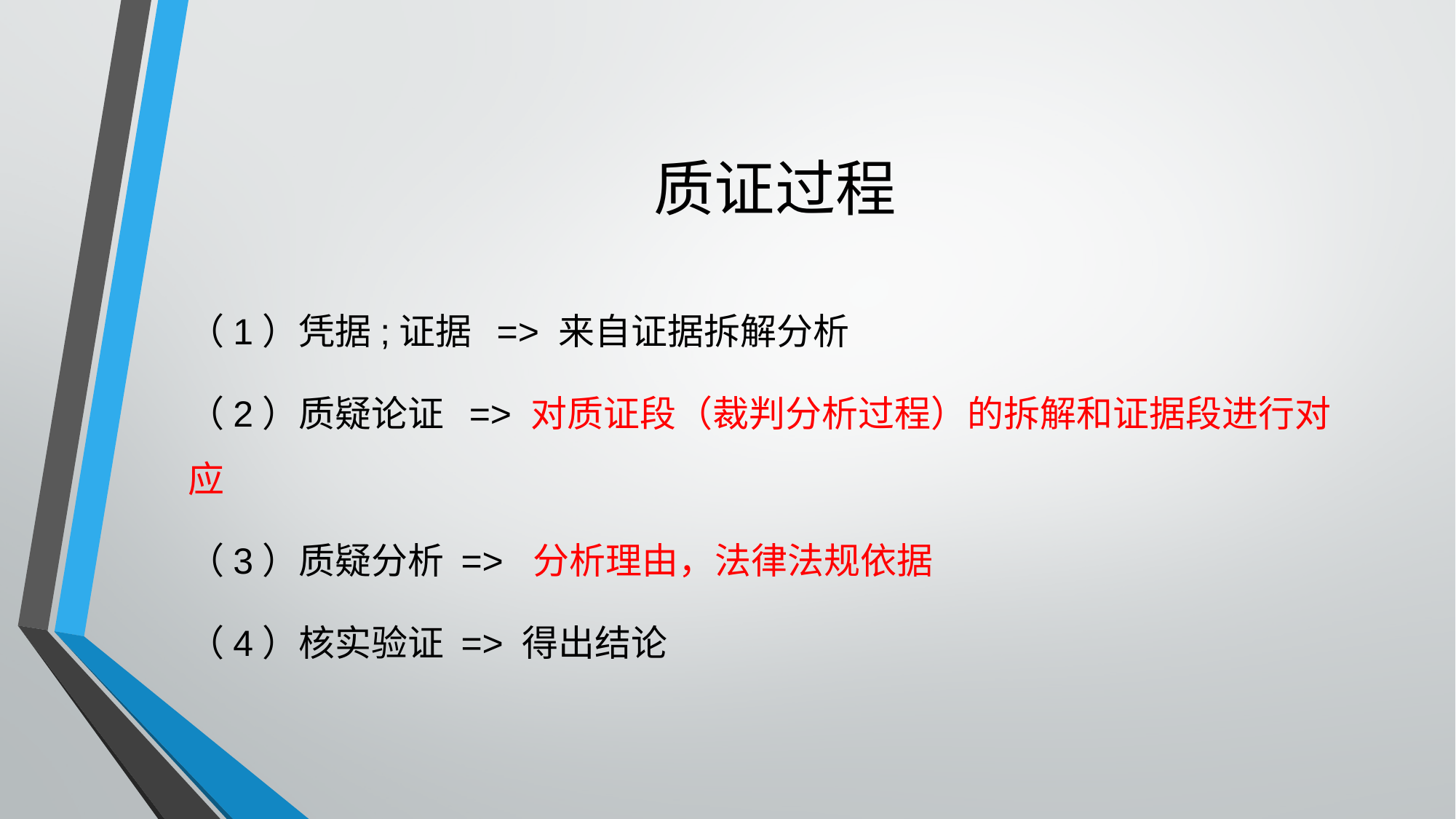

# 质证过程
（1）凭据;证据  => 来自证据拆解分析
（2）质疑论证  => 对质证段（裁判分析过程）的拆解和证据段进行对应
（3）质疑分析 =>  分析理由，法律法规依据
（4）核实验证 => 得出结论